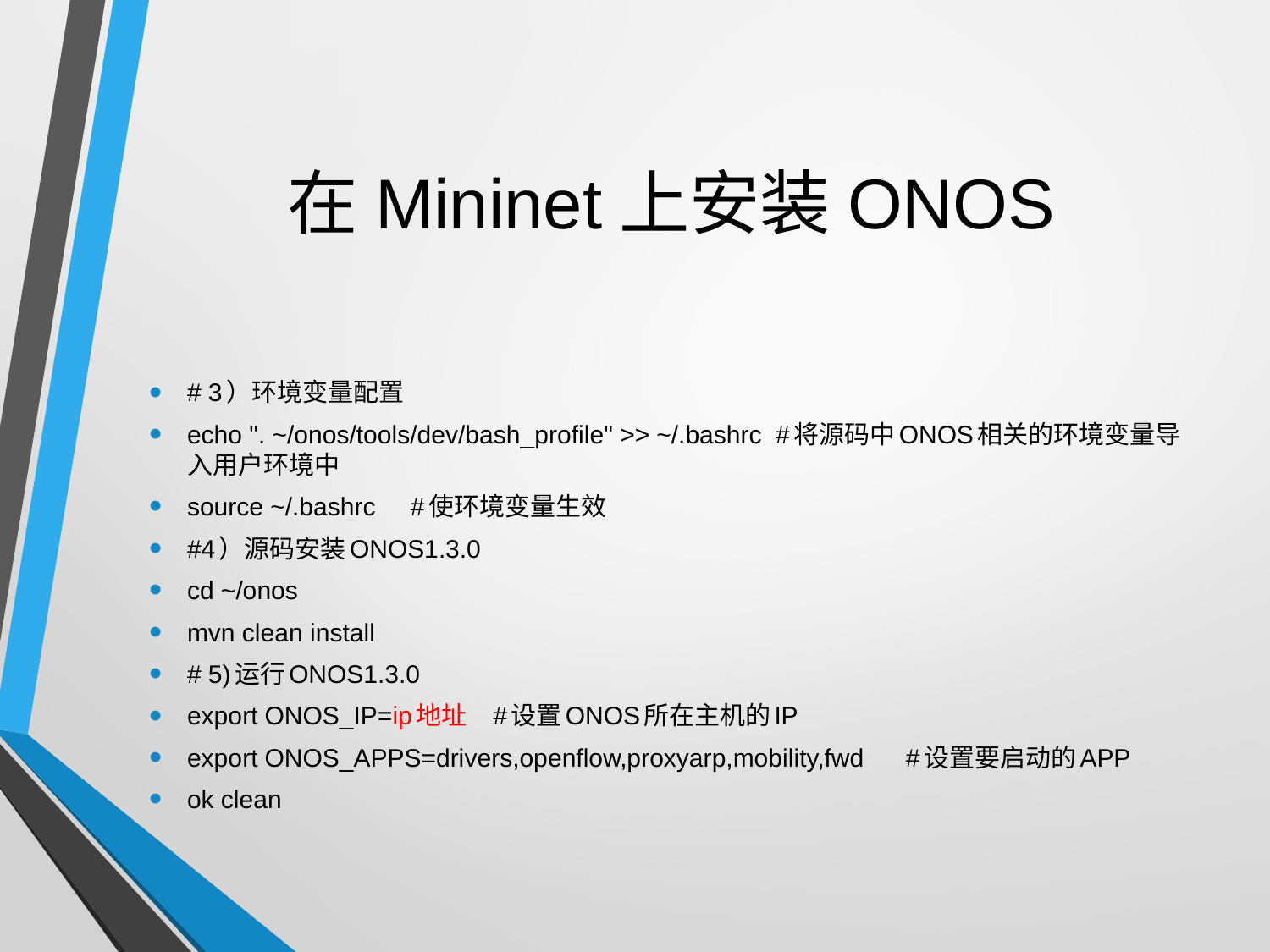

# 在Mininet上安装ONOS
# 3）环境变量配置
echo ". ~/onos/tools/dev/bash_profile" >> ~/.bashrc  #将源码中ONOS相关的环境变量导入用户环境中
source ~/.bashrc     #使环境变量生效
#4）源码安装ONOS1.3.0
cd ~/onos
mvn clean install
# 5)运行ONOS1.3.0
export ONOS_IP=ip地址    #设置ONOS所在主机的IP
export ONOS_APPS=drivers,openflow,proxyarp,mobility,fwd      #设置要启动的APP
ok clean